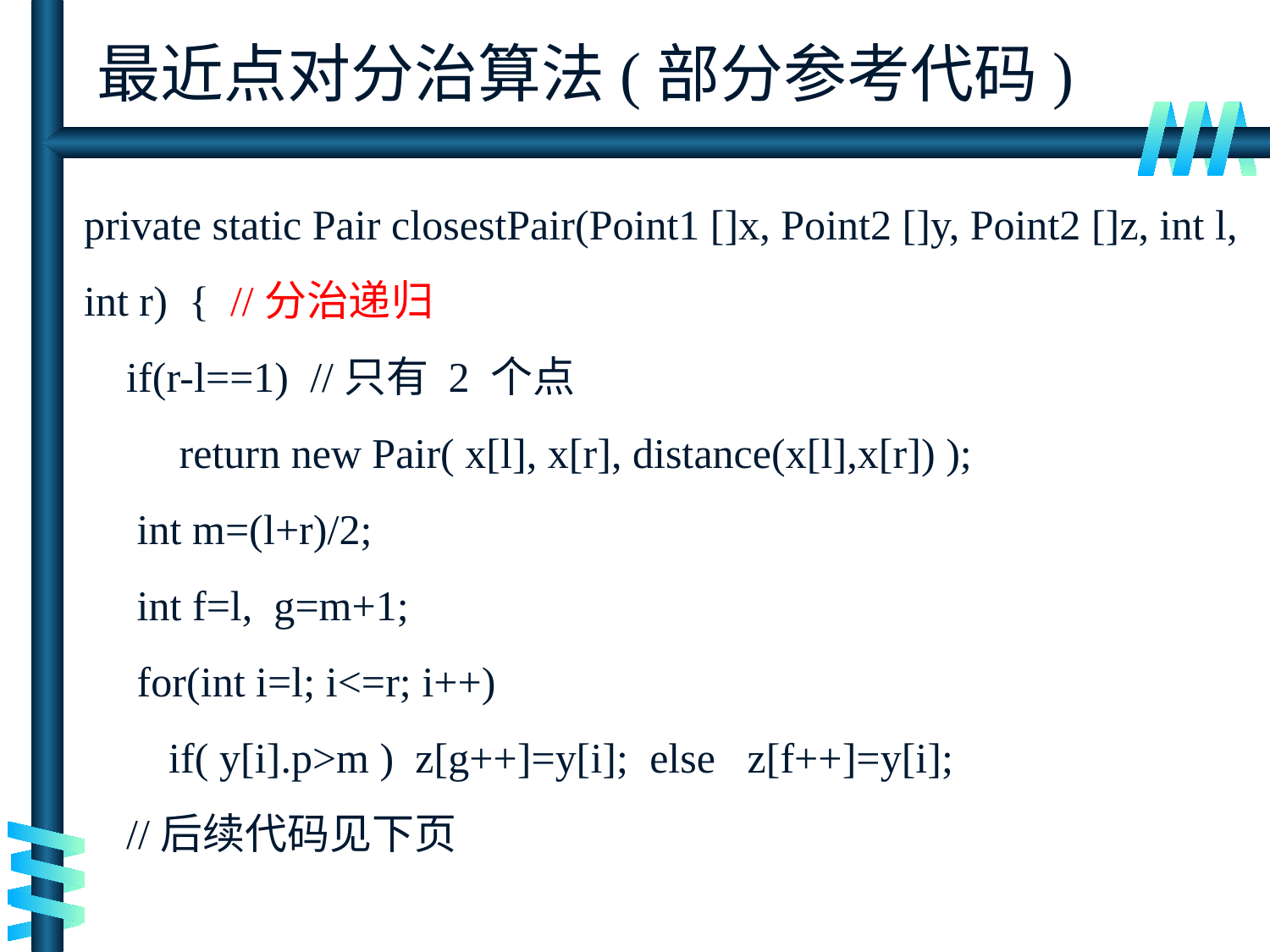

# 最近点对分治算法(部分参考代码)
private static Pair closestPair(Point1 []x, Point2 []y, Point2 []z, int l, int r)  {  //分治递归
    if(r-l==1)  //只有 2 个点
         return new Pair( x[l], x[r], distance(x[l],x[r]) );
     int m=(l+r)/2;
     int f=l,  g=m+1;
     for(int i=l; i<=r; i++)
        if( y[i].p>m )  z[g++]=y[i];  else   z[f++]=y[i];
    //后续代码见下页